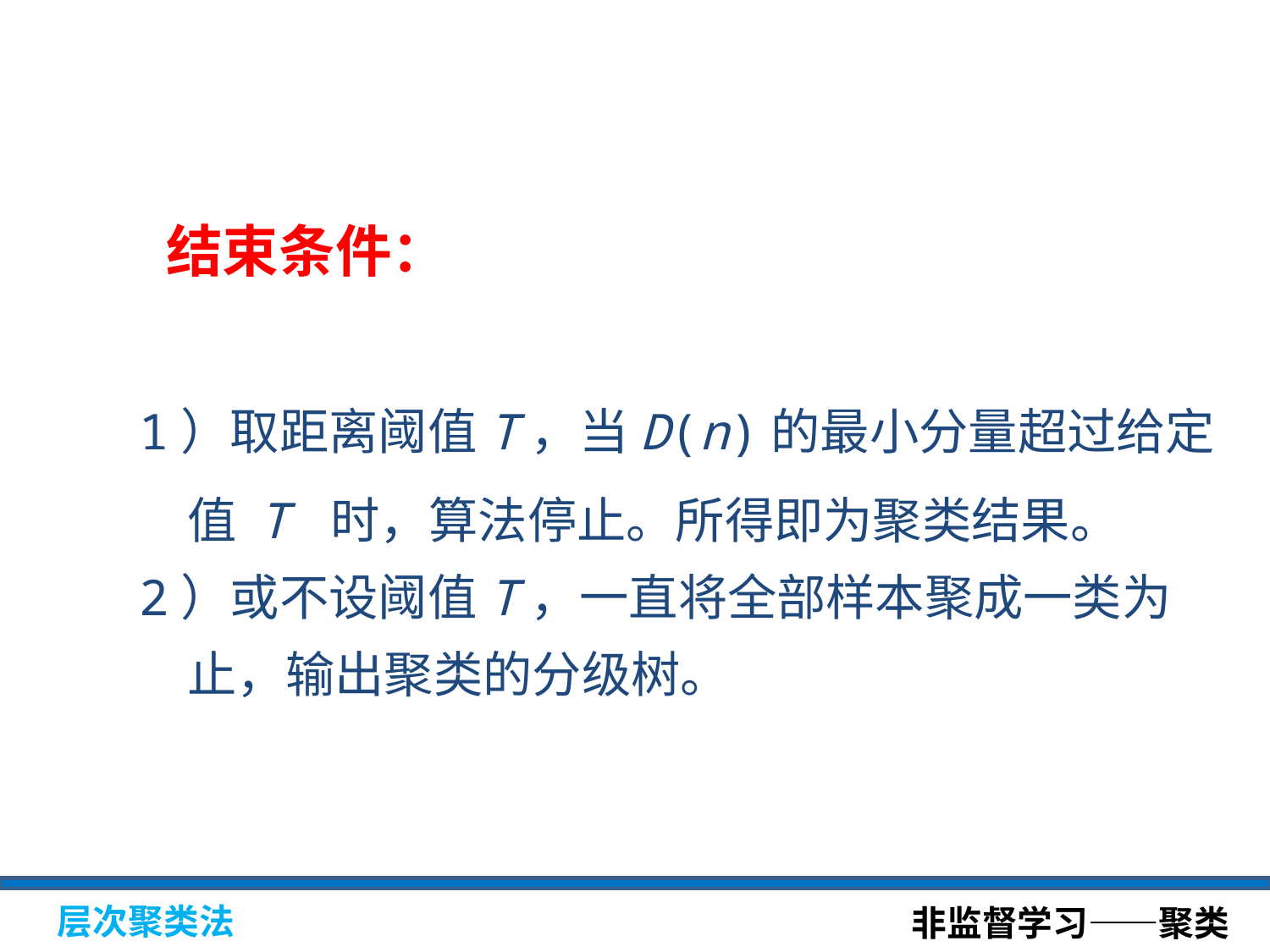

结束条件：

1）取距离阈值T，当D(n)的最小分量超过给定值 T 时，算法停止。所得即为聚类结果。
2）或不设阈值T，一直将全部样本聚成一类为止，输出聚类的分级树。

非监督学习——聚类
层次聚类法